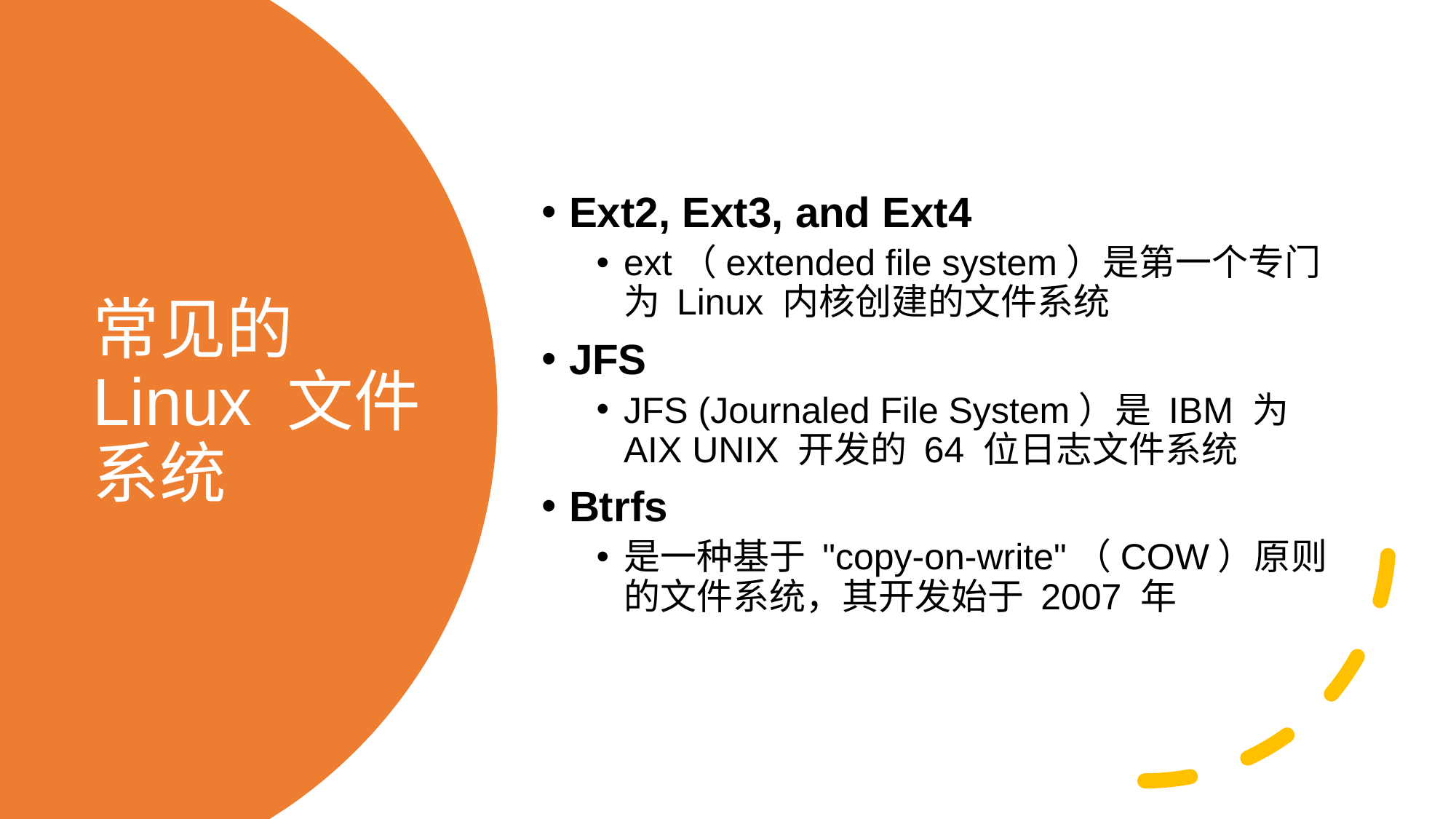

Ext2, Ext3, and Ext4
ext（extended file system）是第一个专门为 Linux 内核创建的文件系统
JFS
JFS (Journaled File System）是 IBM 为 AIX UNIX 开发的 64 位日志文件系统
Btrfs
是一种基于 "copy-on-write"（COW）原则的文件系统，其开发始于 2007 年
# 常见的 Linux 文件系统